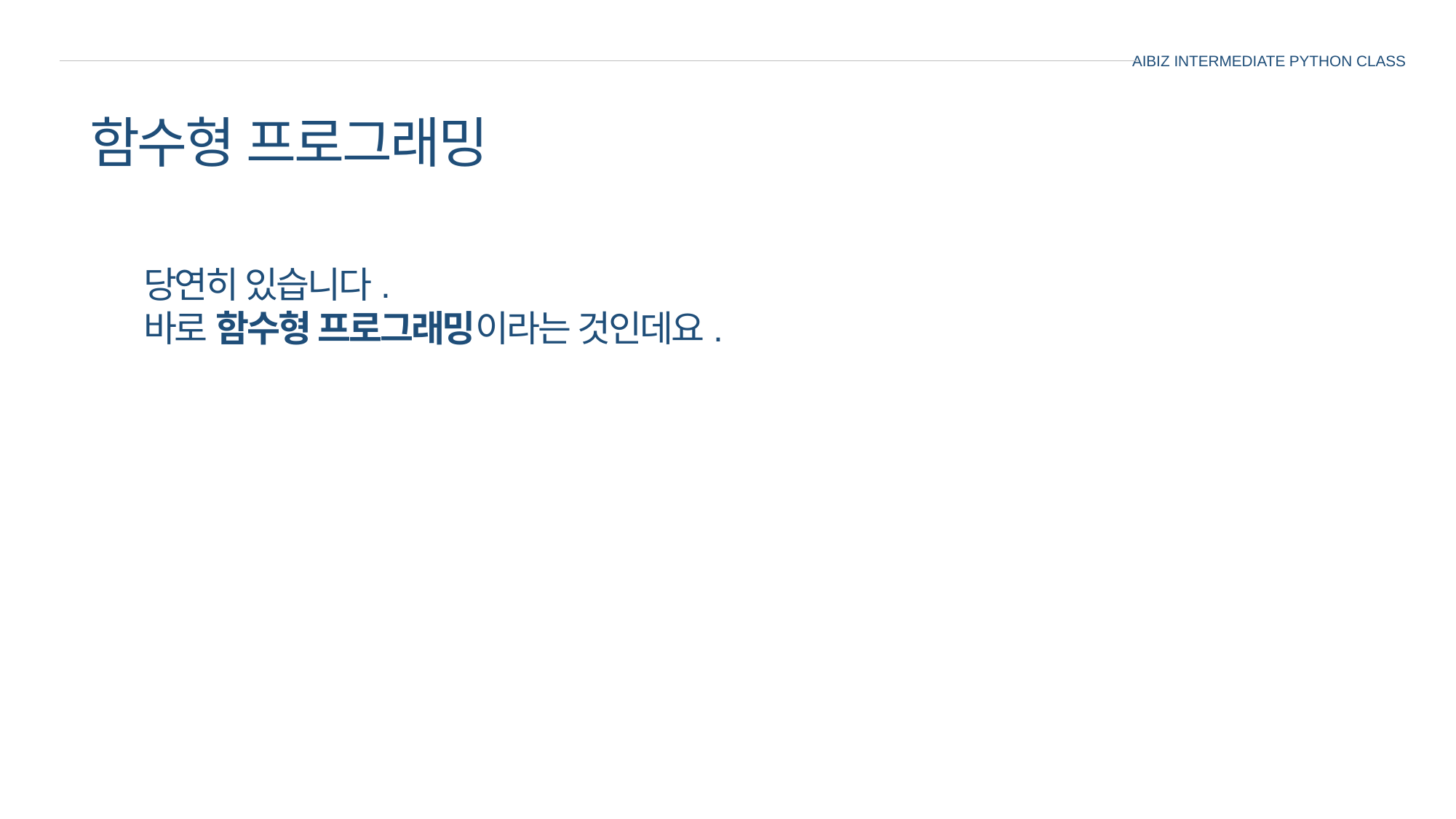

AIBIZ INTERMEDIATE PYTHON CLASS
함수형 프로그래밍
당연히 있습니다.
바로 함수형 프로그래밍이라는 것인데요.